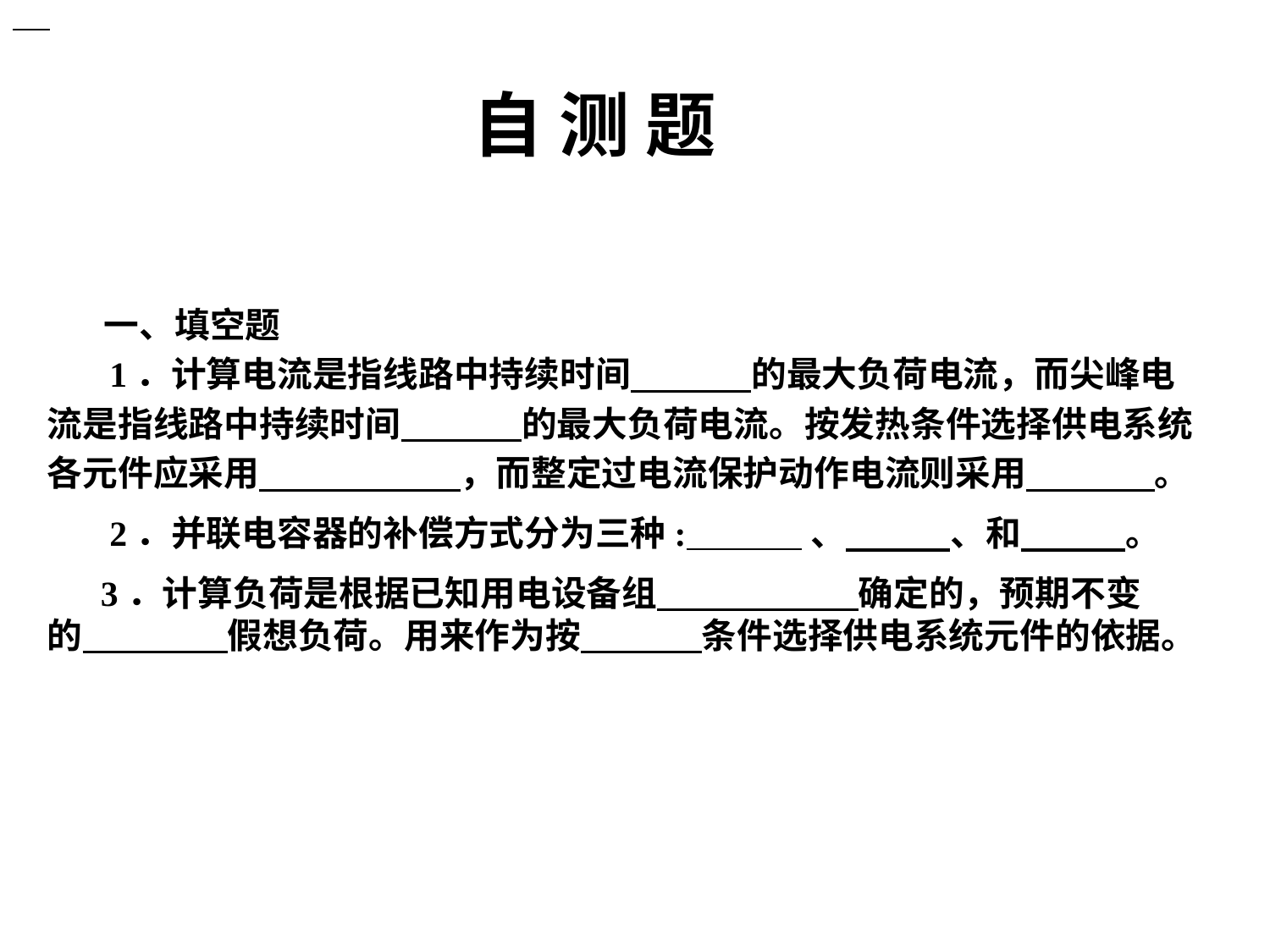

# 自 测 题
      一、填空题
       1．计算电流是指线路中持续时间               的最大负荷电流，而尖峰电
流是指线路中持续时间               的最大负荷电流。按发热条件选择供电系统
各元件应采用                         ，而整定过电流保护动作电流则采用                。
       2．并联电容器的补偿方式分为三种:             、             、和             。
      3．计算负荷是根据已知用电设备组                         确定的，预期不变
的                  假想负荷。用来作为按               条件选择供电系统元件的依据。